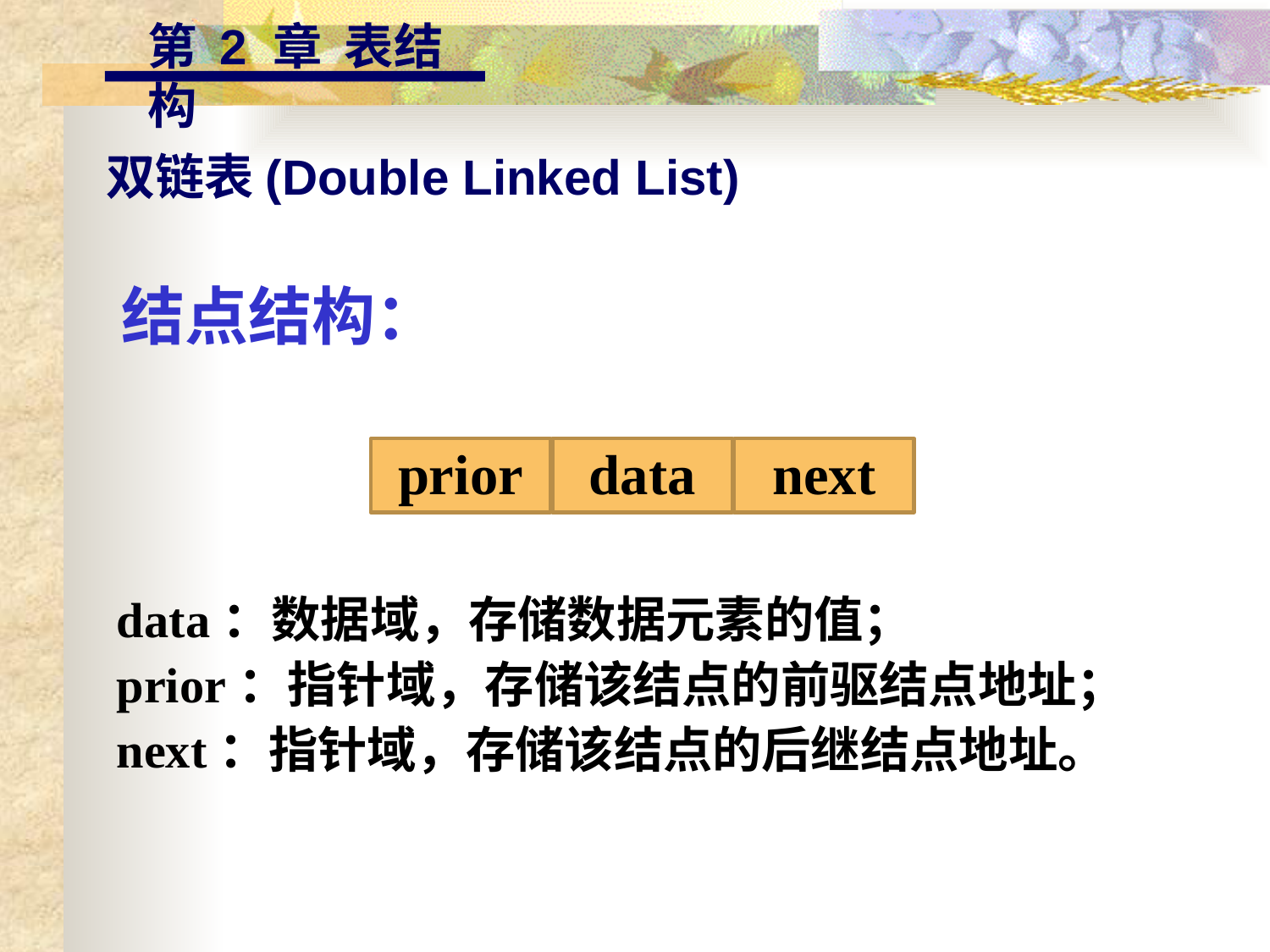

第 2 章  表结构

双链表(Double Linked List)
结点结构：
prior
data
next
data：数据域，存储数据元素的值；
prior：指针域，存储该结点的前驱结点地址；
next：指针域，存储该结点的后继结点地址。